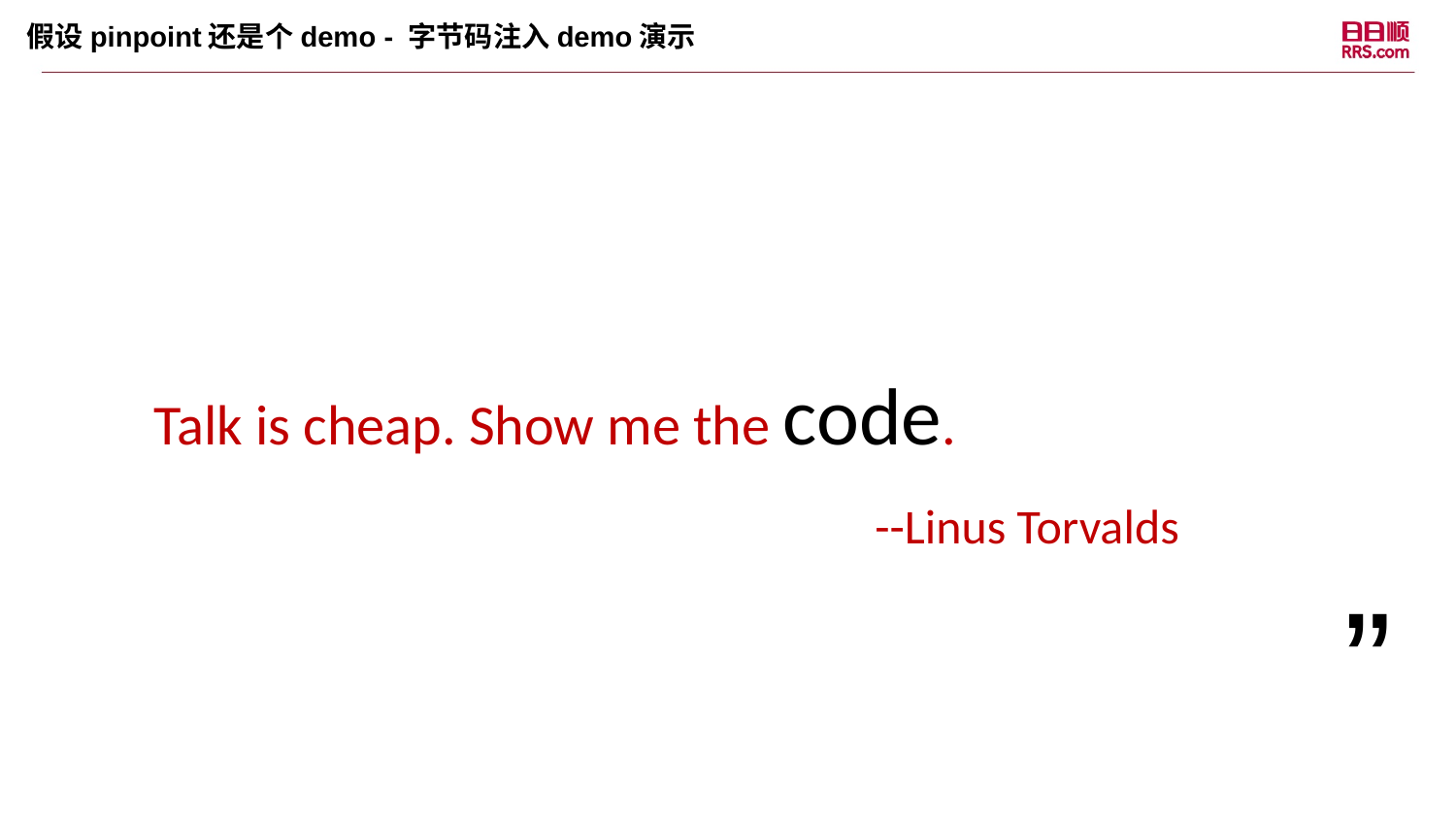

假设pinpoint还是个demo - 字节码注入demo演示
“
Talk is cheap. Show me the code.
 --Linus Torvalds
”